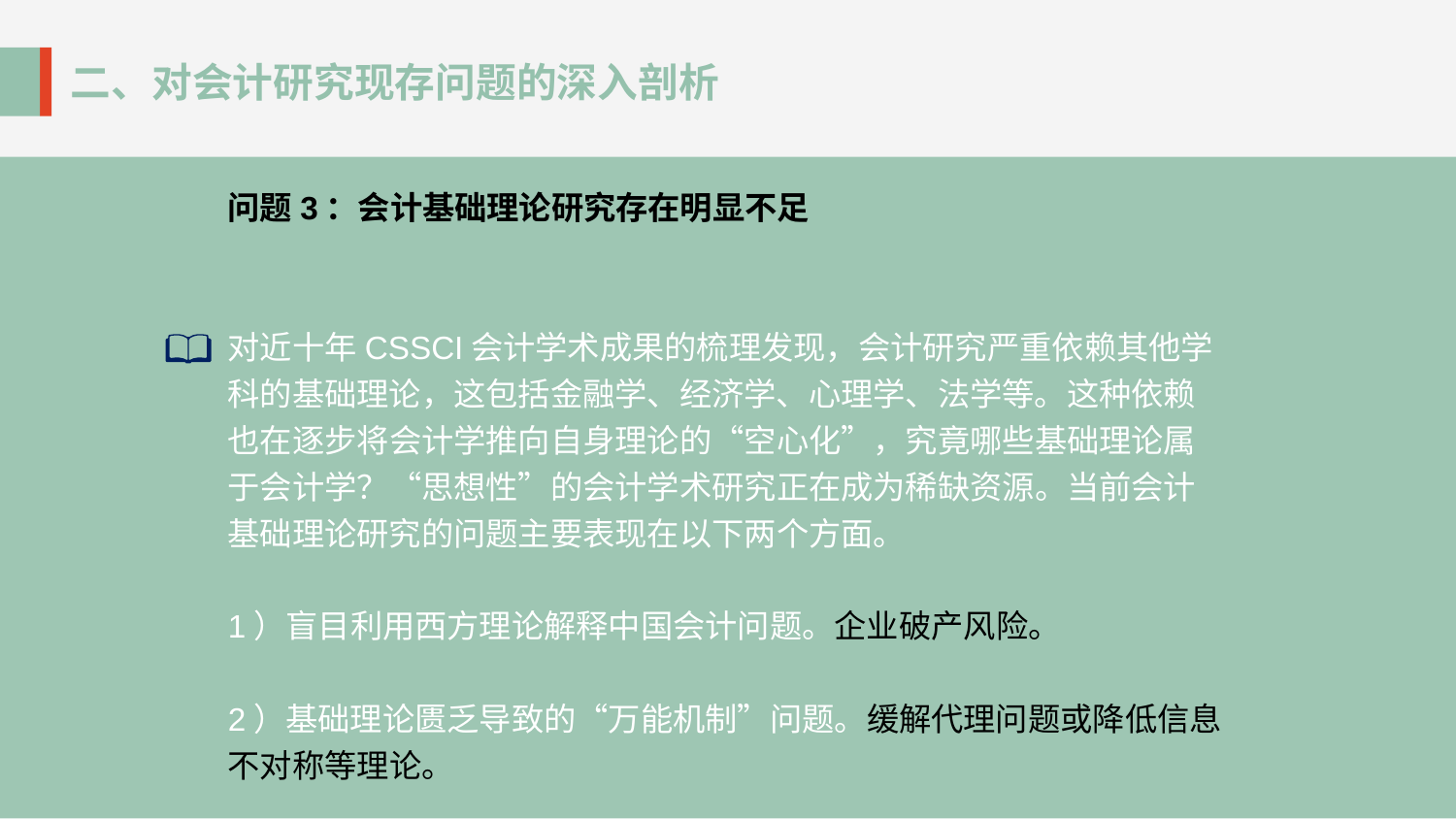

二、对会计研究现存问题的深入剖析

问题3：会计基础理论研究存在明显不足

对近十年CSSCI会计学术成果的梳理发现，会计研究严重依赖其他学科的基础理论，这包括金融学、经济学、心理学、法学等。这种依赖也在逐步将会计学推向自身理论的“空心化”，究竟哪些基础理论属于会计学？“思想性”的会计学术研究正在成为稀缺资源。当前会计基础理论研究的问题主要表现在以下两个方面。

1）盲目利用西方理论解释中国会计问题。企业破产风险。

2）基础理论匮乏导致的“万能机制”问题。缓解代理问题或降低信息不对称等理论。